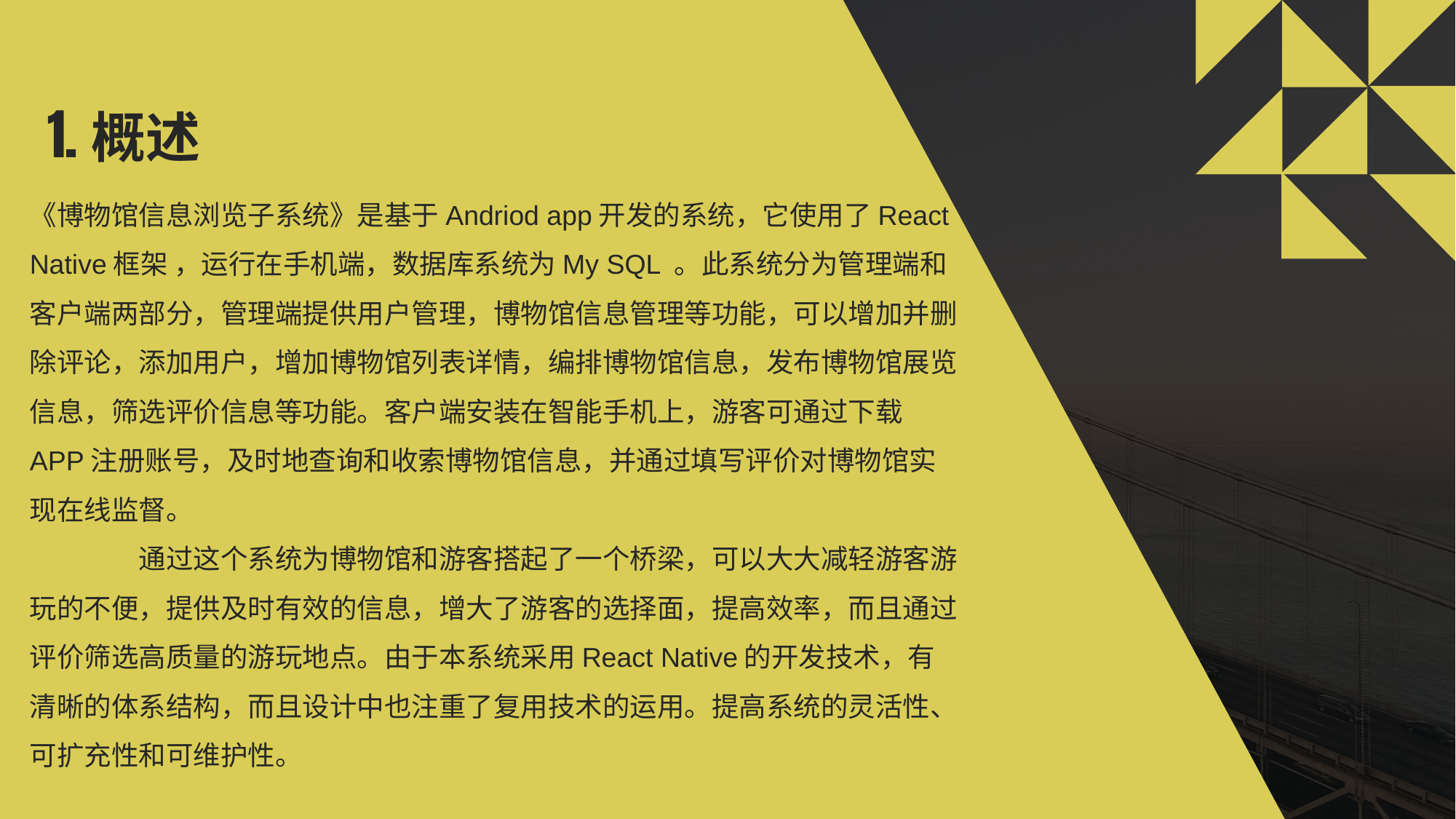

1.概述

《博物馆信息浏览子系统》是基于Andriod app开发的系统，它使用了React Native框架 ，运行在手机端，数据库系统为My SQL 。此系统分为管理端和客户端两部分，管理端提供用户管理，博物馆信息管理等功能，可以增加并删除评论，添加用户，增加博物馆列表详情，编排博物馆信息，发布博物馆展览信息，筛选评价信息等功能。客户端安装在智能手机上，游客可通过下载APP注册账号，及时地查询和收索博物馆信息，并通过填写评价对博物馆实现在线监督。
	通过这个系统为博物馆和游客搭起了一个桥梁，可以大大减轻游客游玩的不便，提供及时有效的信息，增大了游客的选择面，提高效率，而且通过评价筛选高质量的游玩地点。由于本系统采用React Native的开发技术，有清晰的体系结构，而且设计中也注重了复用技术的运用。提高系统的灵活性、可扩充性和可维护性。